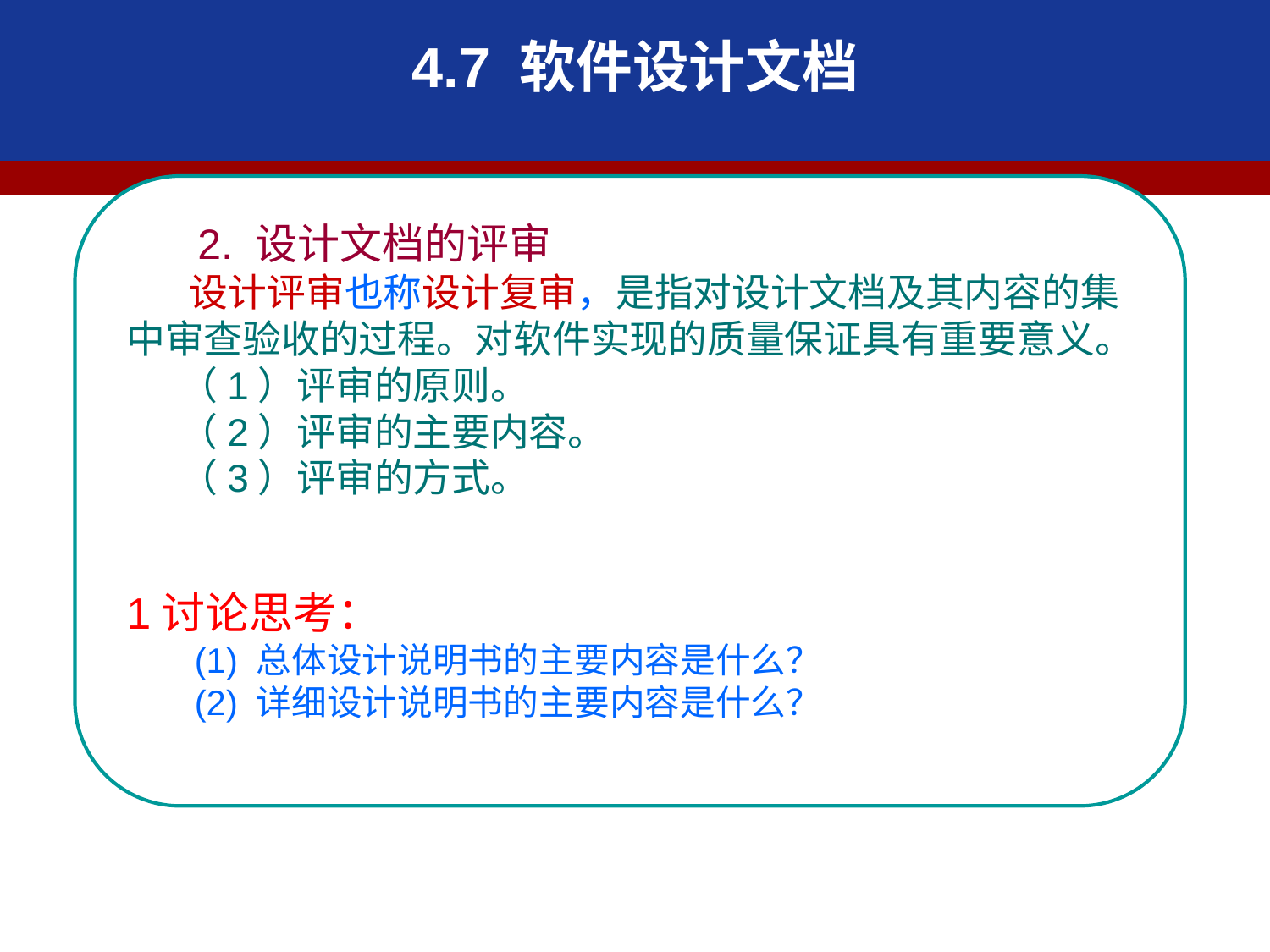

4.7 软件设计文档

      2. 设计文档的评审
       设计评审也称设计复审，是指对设计文档及其内容的集中审查验收的过程。对软件实现的质量保证具有重要意义。
     （1）评审的原则。
     （2）评审的主要内容。
     （3）评审的方式。

1讨论思考：
       (1) 总体设计说明书的主要内容是什么？
       (2) 详细设计说明书的主要内容是什么？